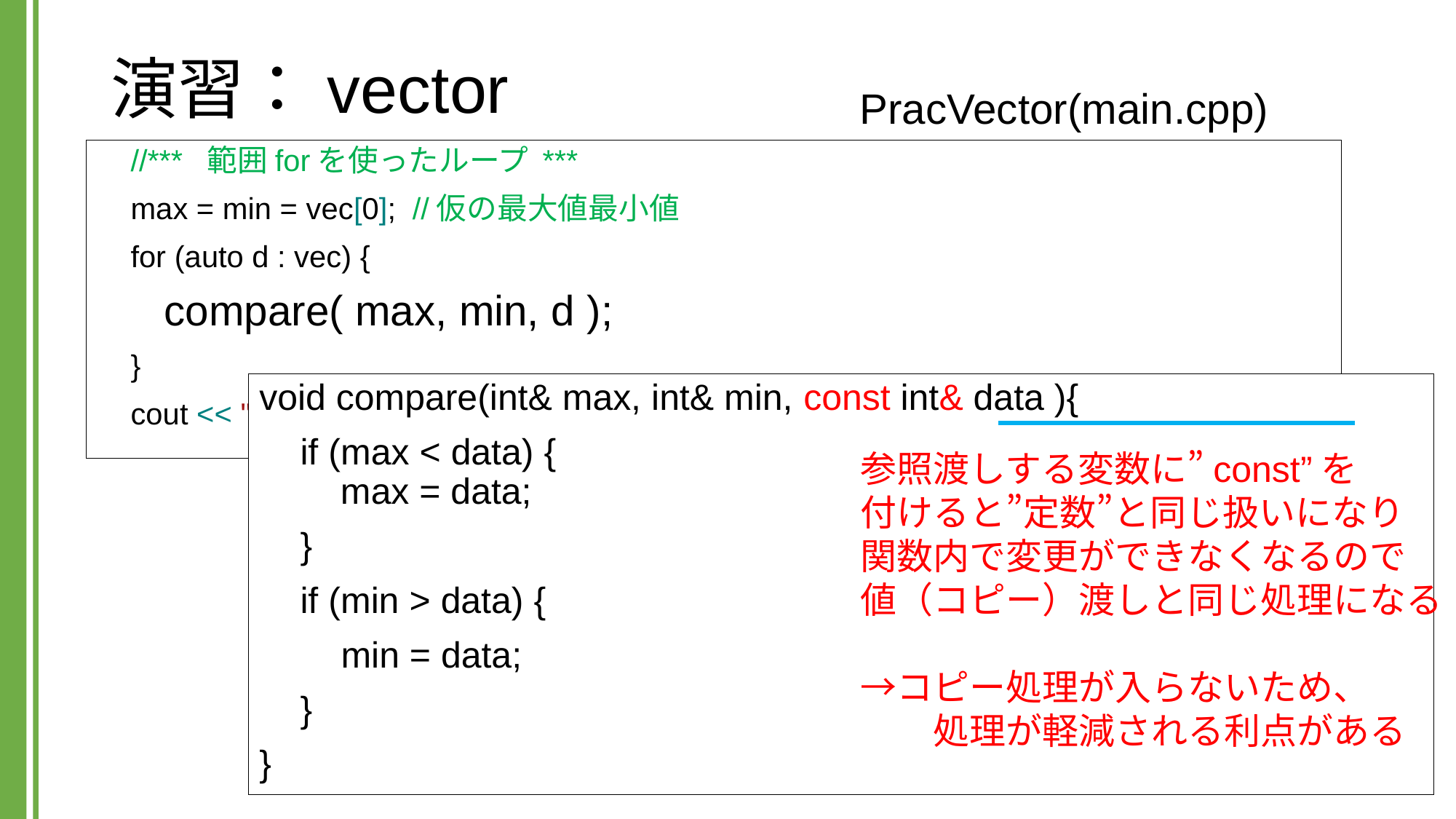

# 演習：vector
PracVector(main.cpp)
    //***  範囲forを使ったループ ***
    max = min = vec[0];  //仮の最大値最小値
    for (auto d : vec) {
        compare( max, min, d );
    }
    cout << "最大値:" << max << " 最小値:" << min << endl;
void compare(int& max, int& min, const int& data ){
    if (max < data) {
        max = data;
    }
    if (min > data) {
        min = data;
    }
}
参照渡しする変数に”const”を
付けると”定数”と同じ扱いになり
関数内で変更ができなくなるので
値（コピー）渡しと同じ処理になる
→コピー処理が入らないため、
　　処理が軽減される利点がある